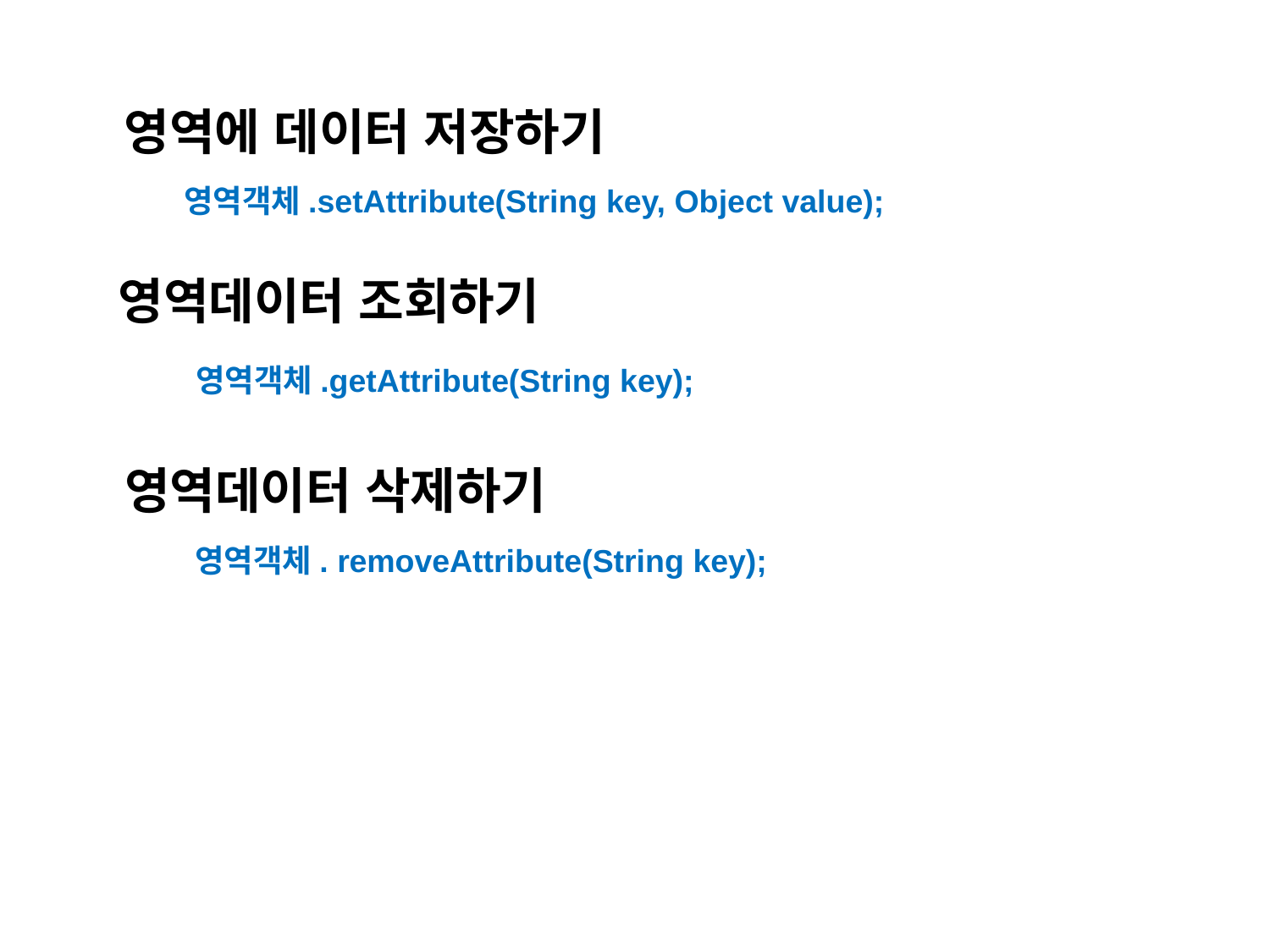

영역에 데이터 저장하기
영역객체.setAttribute(String key, Object value);
영역데이터 조회하기
영역객체.getAttribute(String key);
영역데이터 삭제하기
영역객체. removeAttribute(String key);